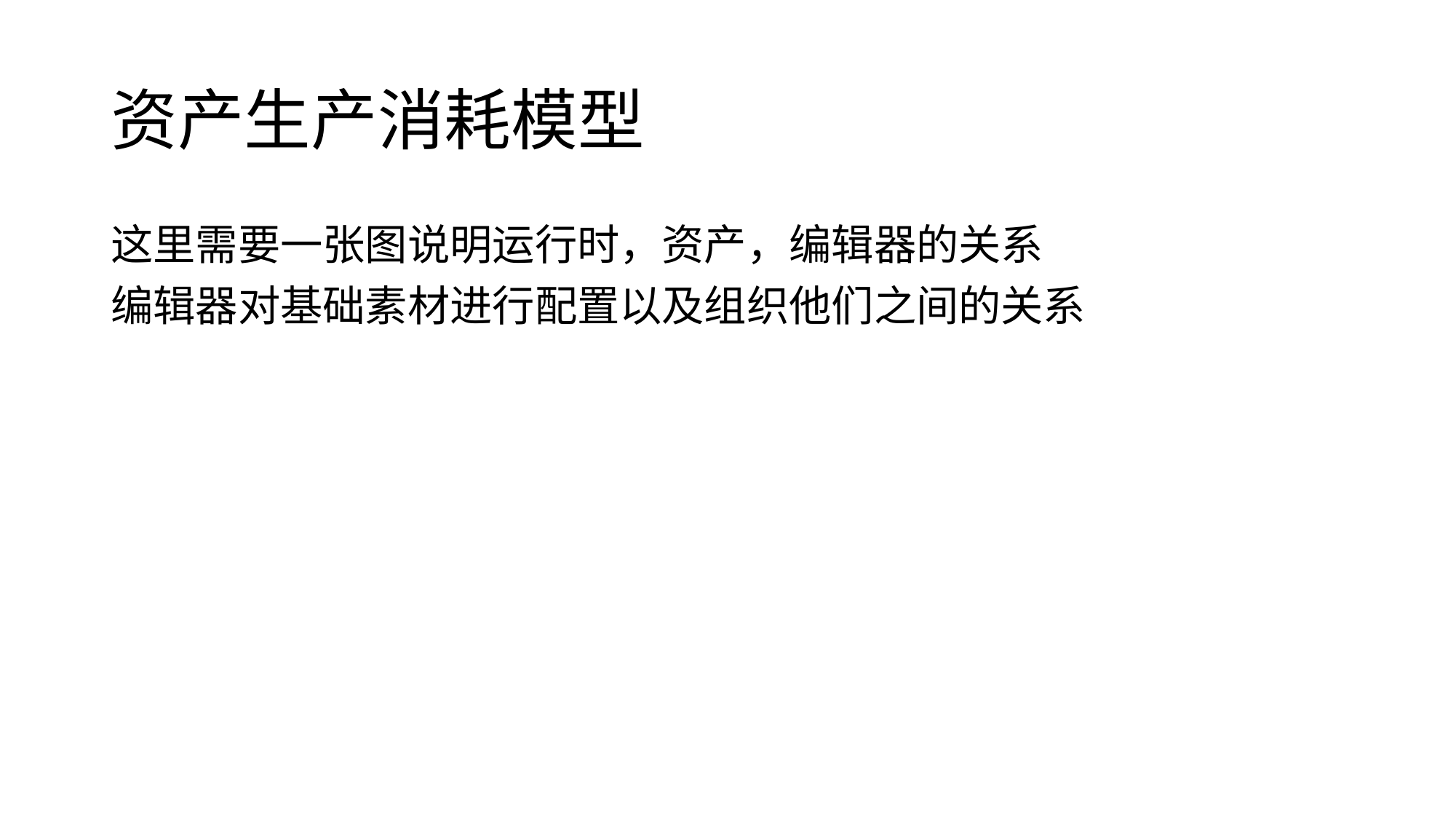

# 资产生产消耗模型
这里需要一张图说明运行时，资产，编辑器的关系
编辑器对基础素材进行配置以及组织他们之间的关系